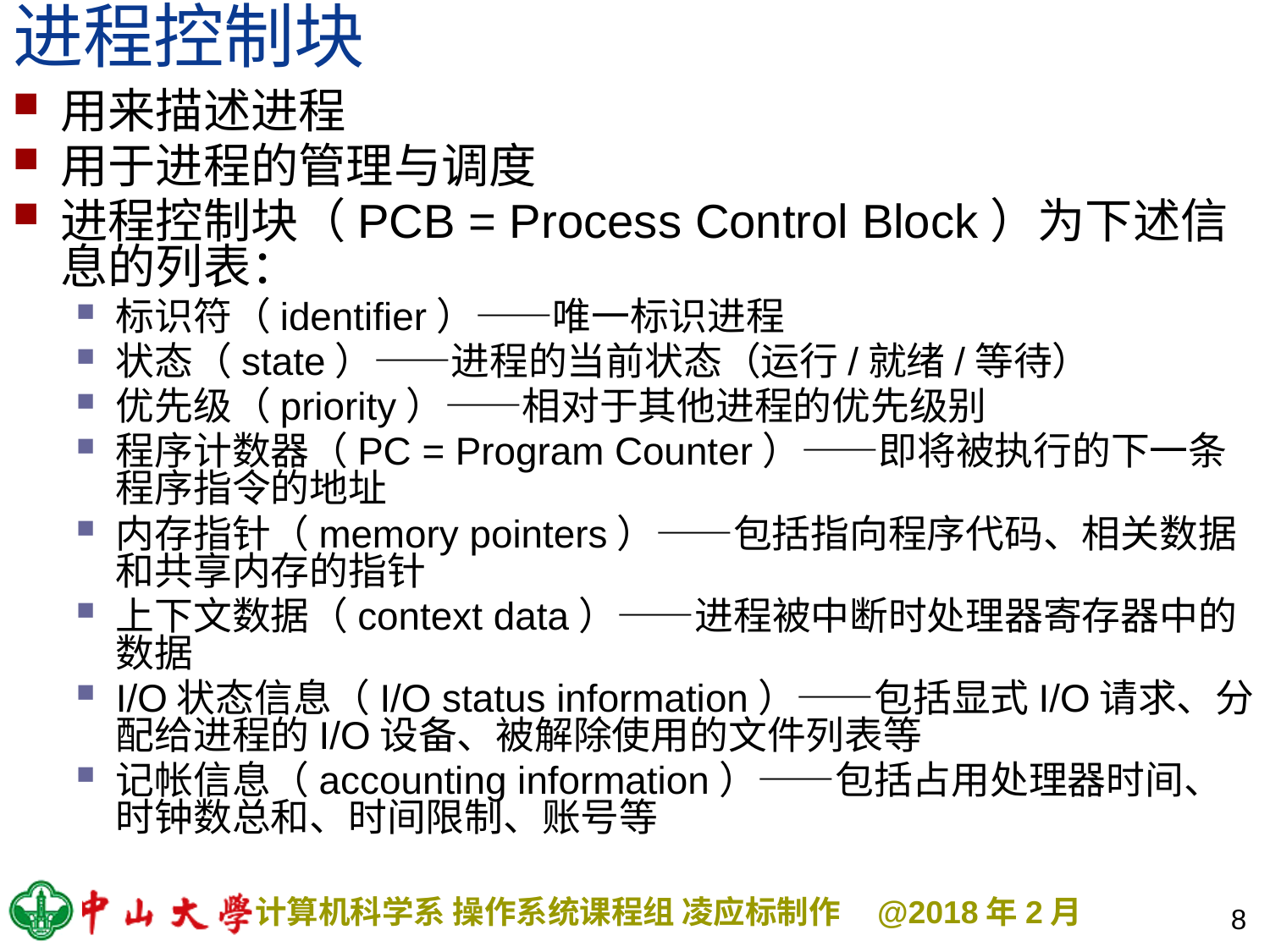

# 进程控制块
用来描述进程
用于进程的管理与调度
进程控制块（PCB = Process Control Block）为下述信息的列表：
标识符（identifier）——唯一标识进程
状态（state）——进程的当前状态（运行/就绪/等待）
优先级（priority）——相对于其他进程的优先级别
程序计数器（PC = Program Counter）——即将被执行的下一条程序指令的地址
内存指针（memory pointers）——包括指向程序代码、相关数据和共享内存的指针
上下文数据（context data）——进程被中断时处理器寄存器中的数据
I/O状态信息（I/O status information）——包括显式I/O请求、分配给进程的I/O设备、被解除使用的文件列表等
记帐信息（accounting information）——包括占用处理器时间、时钟数总和、时间限制、账号等
8